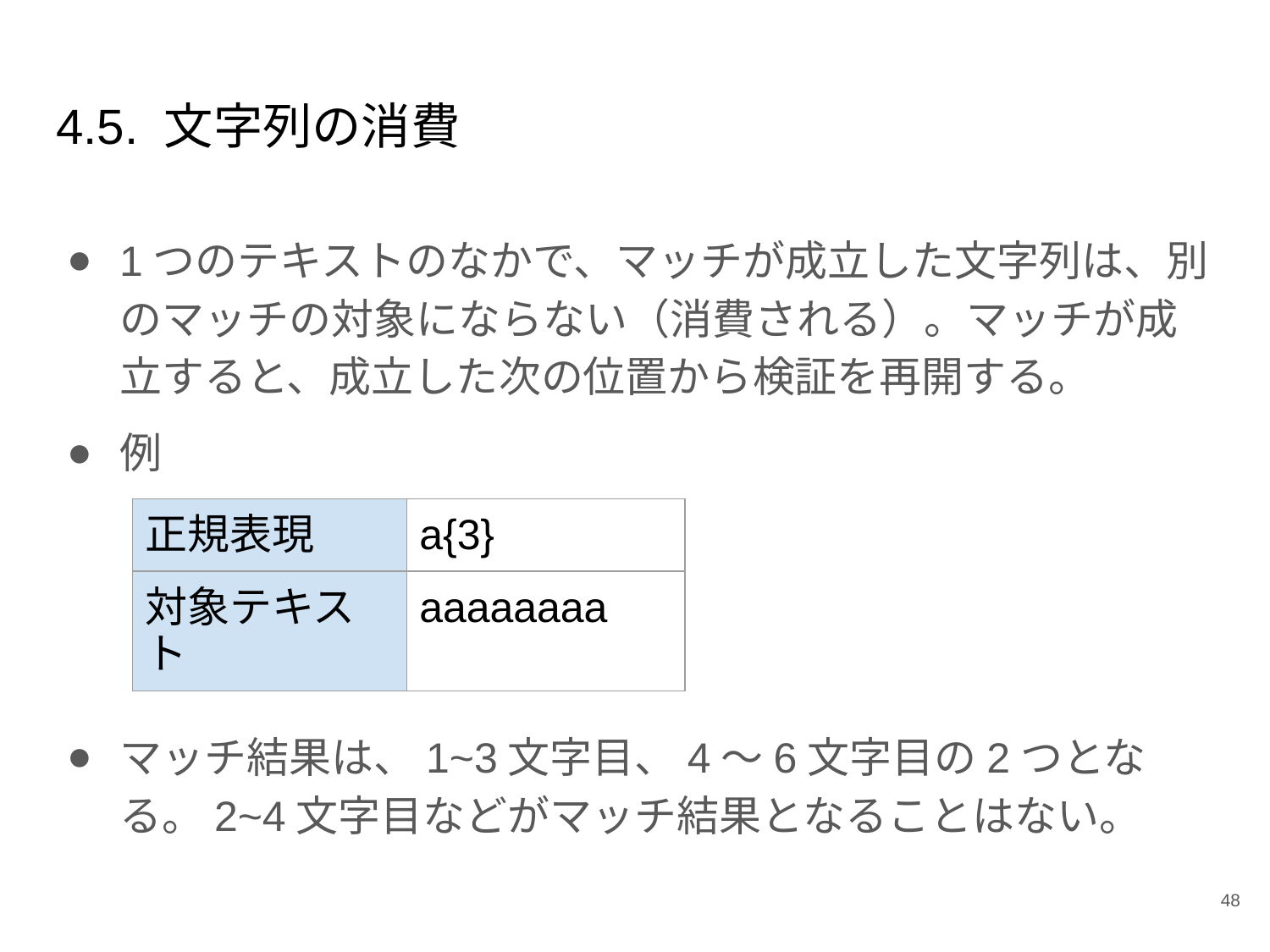

# 4.5. 文字列の消費
1つのテキストのなかで、マッチが成立した文字列は、別のマッチの対象にならない（消費される）。マッチが成立すると、成立した次の位置から検証を再開する。
例

マッチ結果は、1~3文字目、4～6文字目の2つとなる。2~4文字目などがマッチ結果となることはない。
| 正規表現 | a{3} |
| --- | --- |
| 対象テキスト | aaaaaaaa |
48